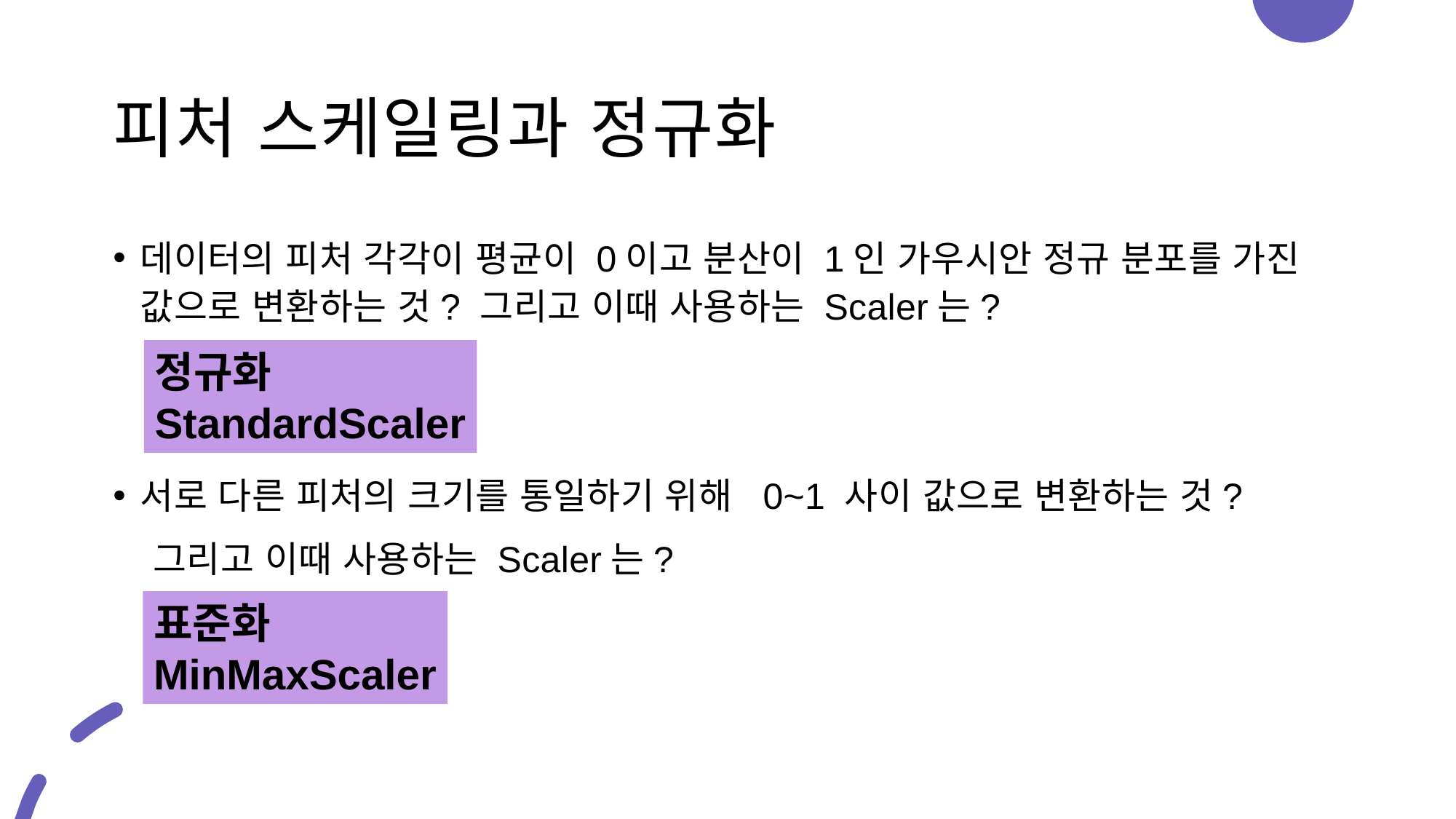

# 피처 스케일링과 정규화
데이터의 피처 각각이 평균이 0이고 분산이 1인 가우시안 정규 분포를 가진 값으로 변환하는 것? 그리고 이때 사용하는 Scaler는?

서로 다른 피처의 크기를 통일하기 위해  0~1 사이 값으로 변환하는 것?
   그리고 이때 사용하는 Scaler는?

정규화
StandardScaler
표준화
MinMaxScaler